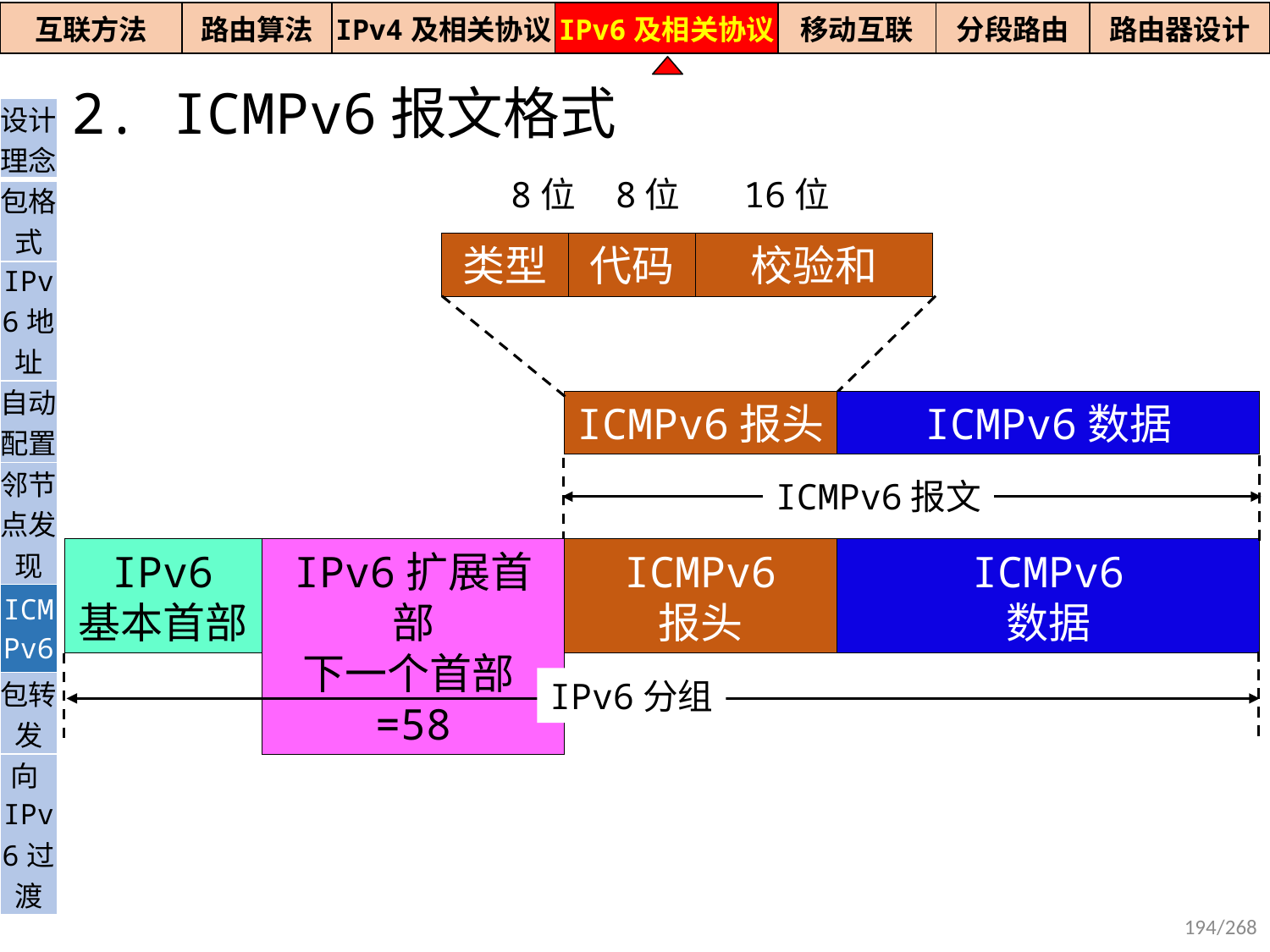

| 互联方法 | 路由算法 | IPv4及相关协议 | IPv6及相关协议 | 移动互联 | 分段路由 | 路由器设计 |
| --- | --- | --- | --- | --- | --- | --- |

2. ICMPv6报文格式
| 设计理念 |
| --- |
| 包格式 |
| IPv6地址 |
| 自动配置 |
| 邻节点发现 |
| ICMPv6 |
| 包转发 |
| 向IPv6过渡 |
8位    8位       16位
类型
代码
校验和
ICMPv6报头
ICMPv6数据
ICMPv6报文
IPv6
基本首部
IPv6扩展首部
下一个首部=58
ICMPv6
报头
ICMPv6
数据
IPv6分组
194/268